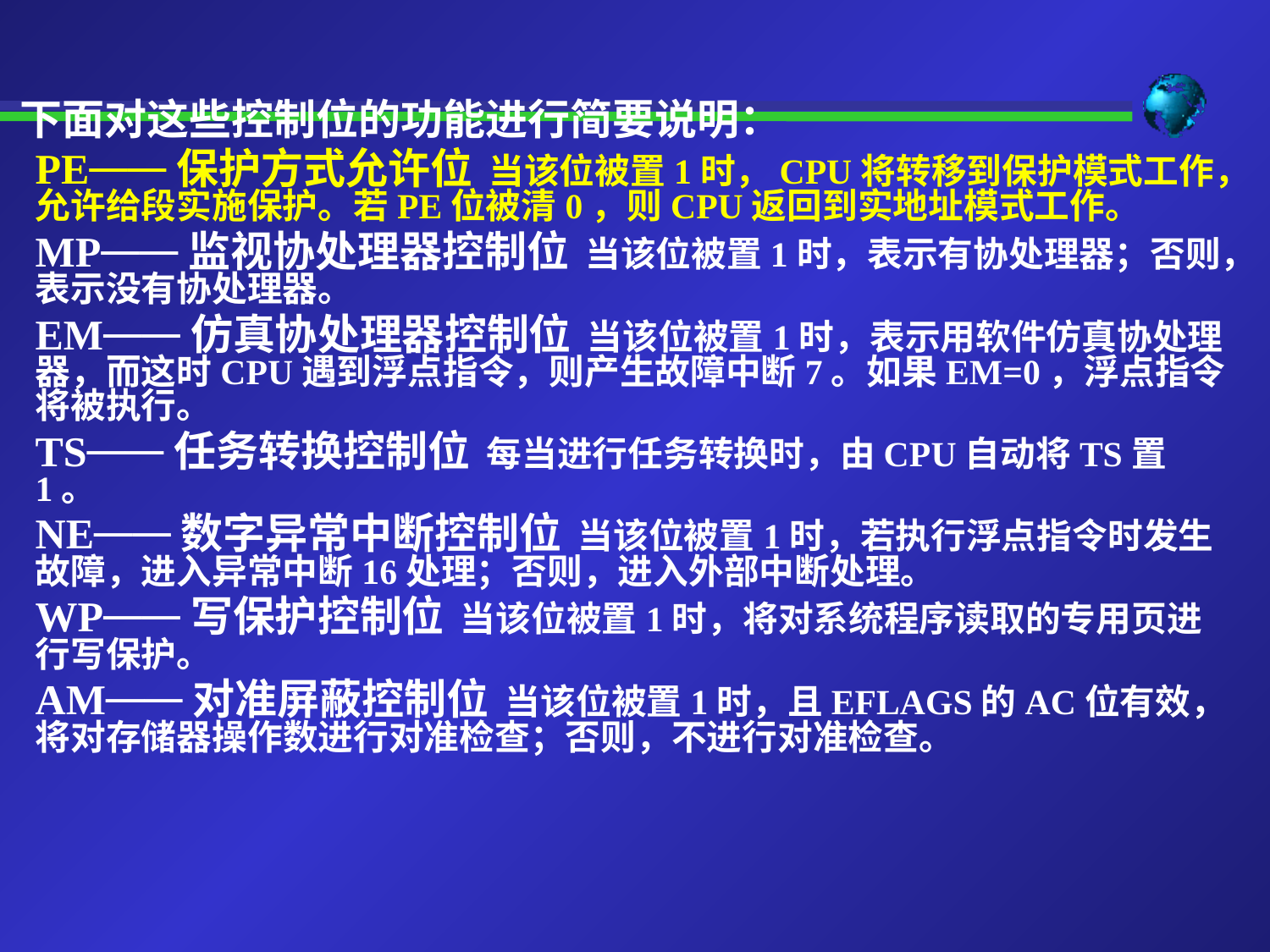

下面对这些控制位的功能进行简要说明：
PE——保护方式允许位  当该位被置1时，CPU将转移到保护模式工作，允许给段实施保护。若PE位被清0，则CPU返回到实地址模式工作。
MP——监视协处理器控制位  当该位被置1时，表示有协处理器；否则，表示没有协处理器。
EM——仿真协处理器控制位  当该位被置1时，表示用软件仿真协处理器，而这时CPU遇到浮点指令，则产生故障中断7。如果EM=0，浮点指令将被执行。
TS——任务转换控制位  每当进行任务转换时，由CPU自动将TS置1。
NE——数字异常中断控制位  当该位被置1时，若执行浮点指令时发生故障，进入异常中断16处理；否则，进入外部中断处理。
WP——写保护控制位  当该位被置1时，将对系统程序读取的专用页进行写保护。
AM——对准屏蔽控制位  当该位被置1时，且EFLAGS的AC位有效，将对存储器操作数进行对准检查；否则，不进行对准检查。
72